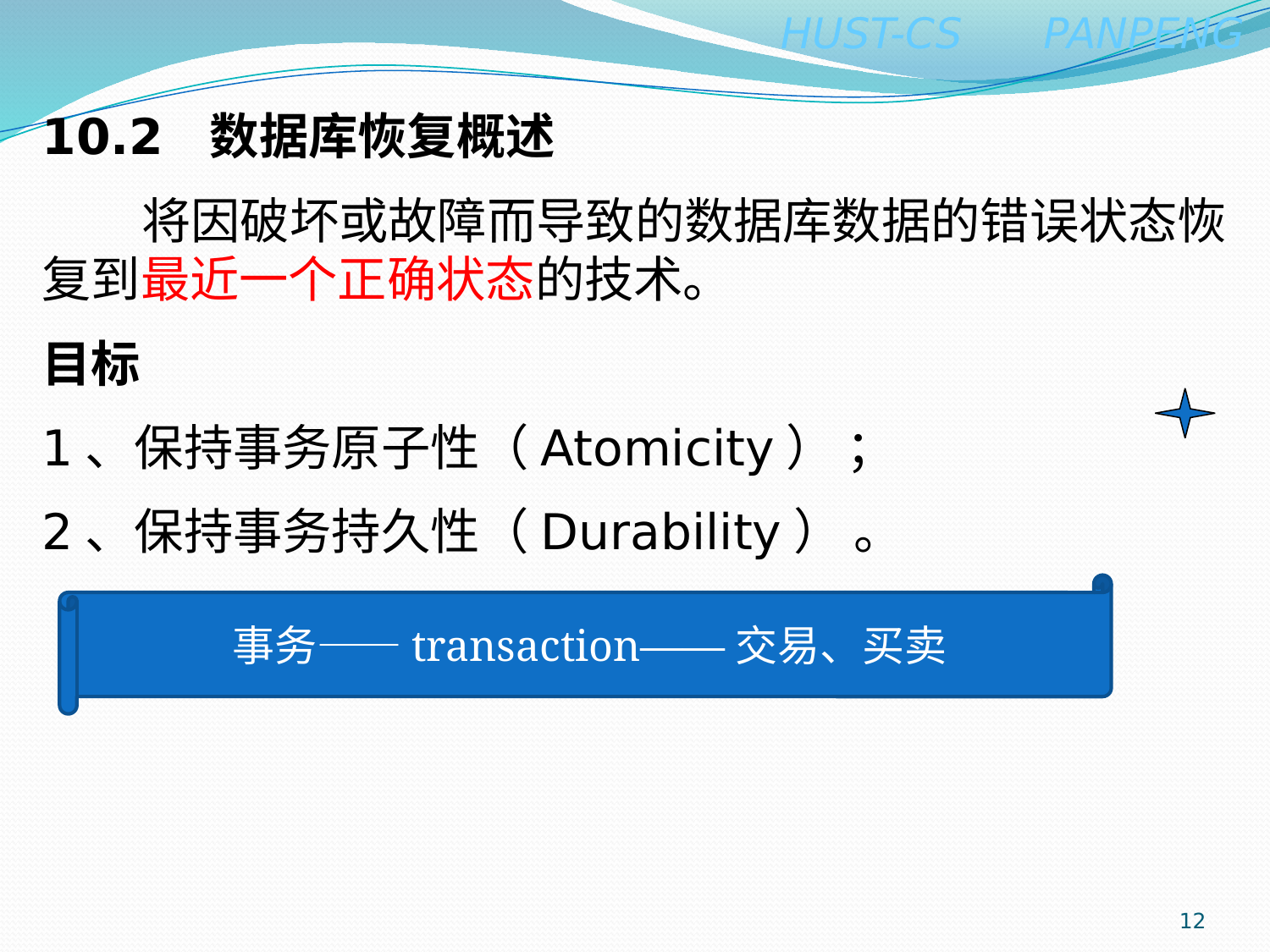

10.2  数据库恢复概述
        将因破坏或故障而导致的数据库数据的错误状态恢复到最近一个正确状态的技术。
目标
1、保持事务原子性（Atomicity） ；
2、保持事务持久性（Durability） 。

事务——transaction——交易、买卖
12